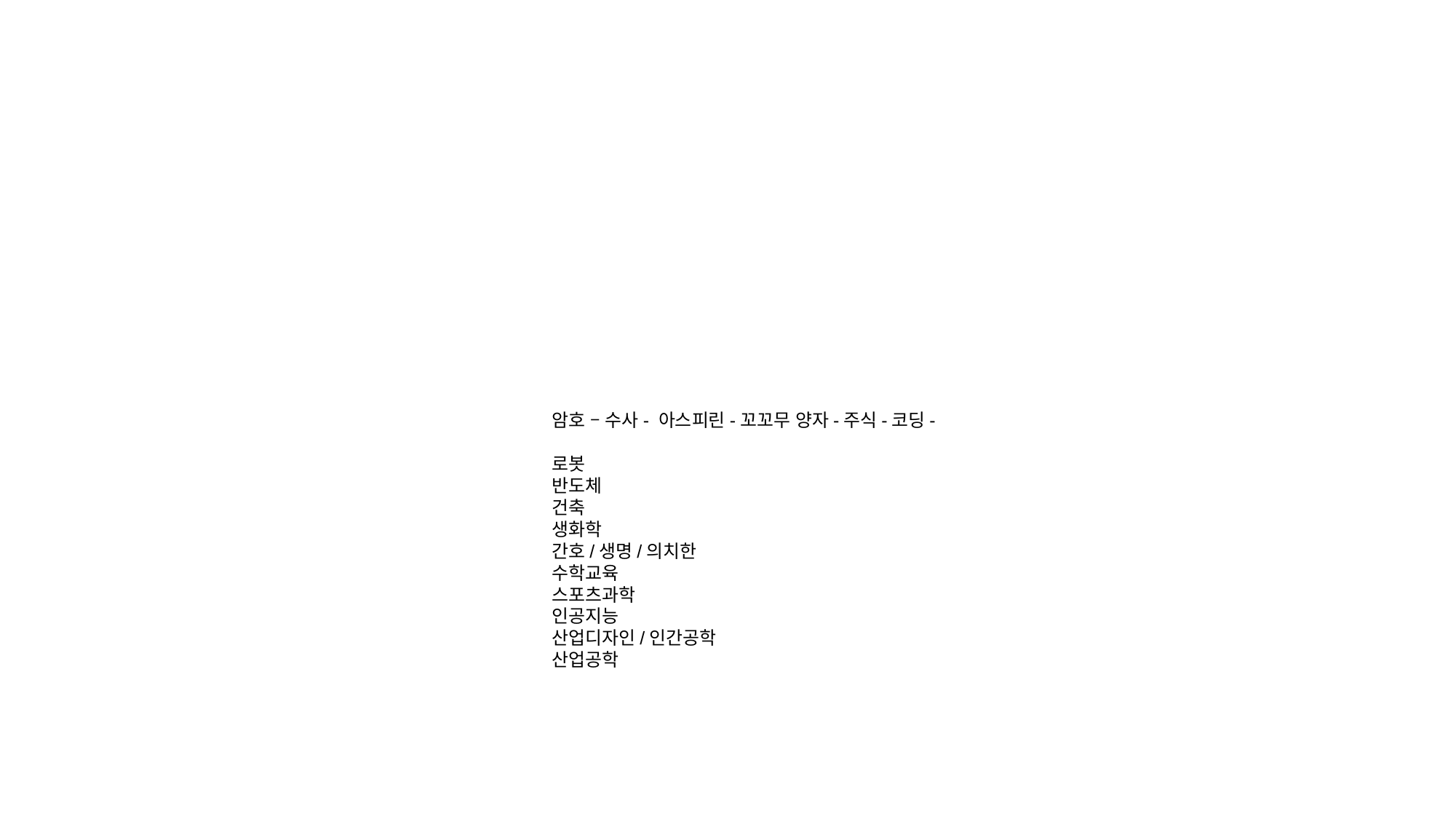

암호 – 수사- 아스피린-꼬꼬무 양자-주식-코딩-

로봇
반도체
건축
생화학
간호/생명/의치한
수학교육
스포츠과학
인공지능
산업디자인/인간공학
산업공학